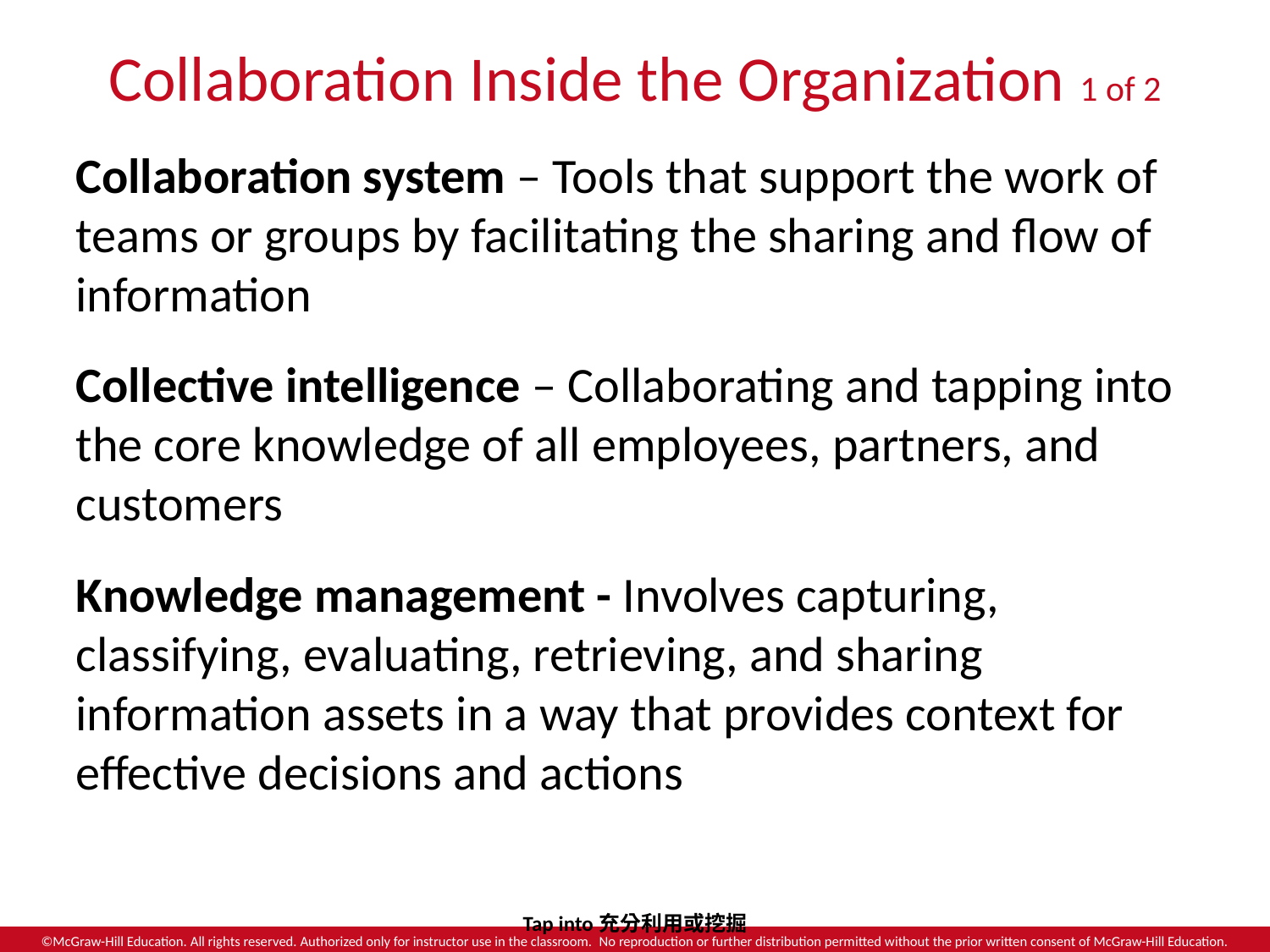

# Collaboration Inside the Organization 1 of 2
Collaboration system – Tools that support the work of teams or groups by facilitating the sharing and flow of information
Collective intelligence – Collaborating and tapping into the core knowledge of all employees, partners, and customers
Knowledge management - Involves capturing, classifying, evaluating, retrieving, and sharing information assets in a way that provides context for effective decisions and actions
Tap into充分利用或挖掘